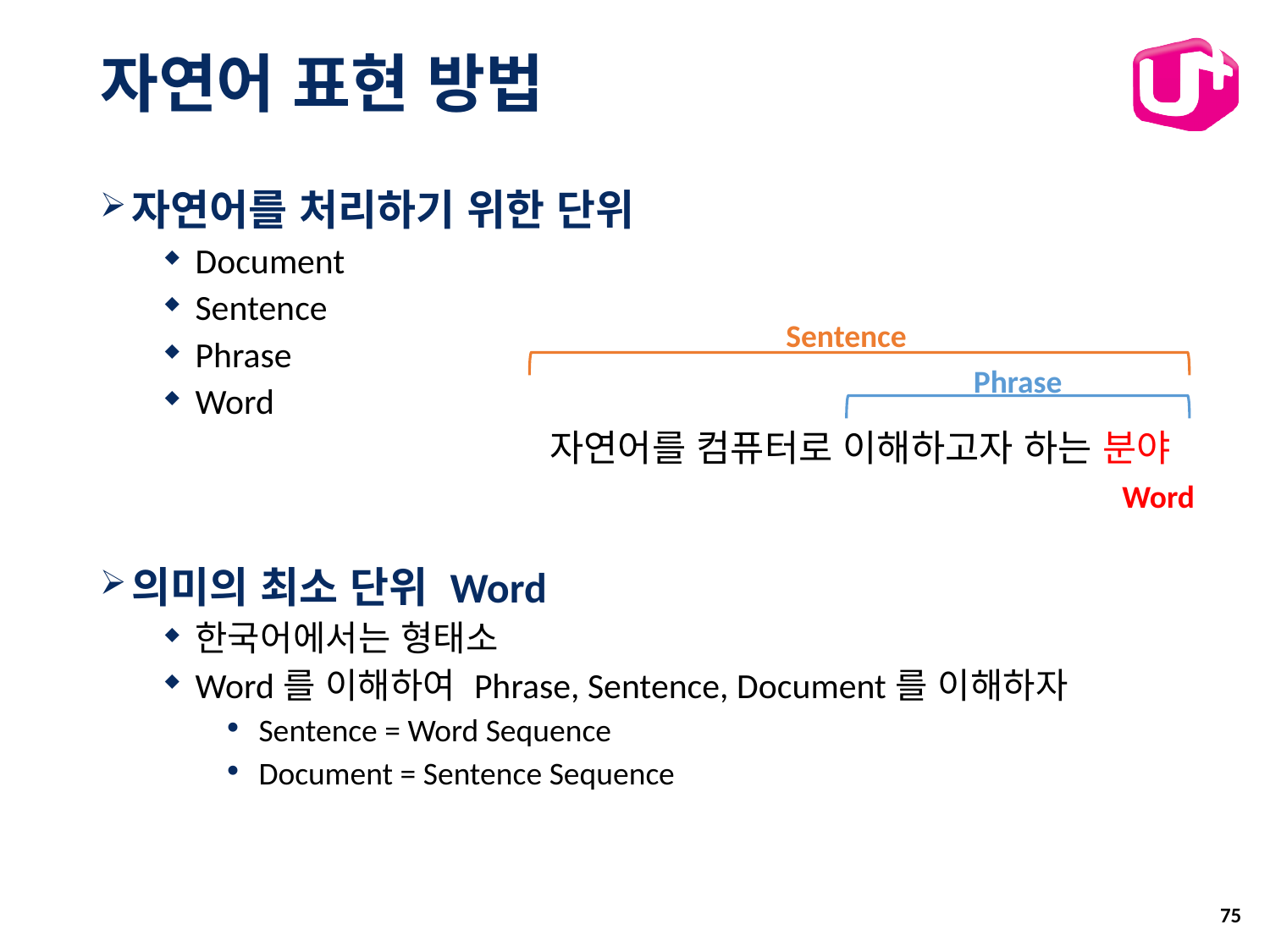

# 자연어 표현 방법

자연어를 처리하기 위한 단위
Document
Sentence
Phrase
Word

의미의 최소 단위 Word
한국어에서는 형태소
Word를 이해하여 Phrase, Sentence, Document를 이해하자
Sentence = Word Sequence
Document = Sentence Sequence

Sentence
Phrase
자연어를 컴퓨터로 이해하고자 하는 분야
Word
75